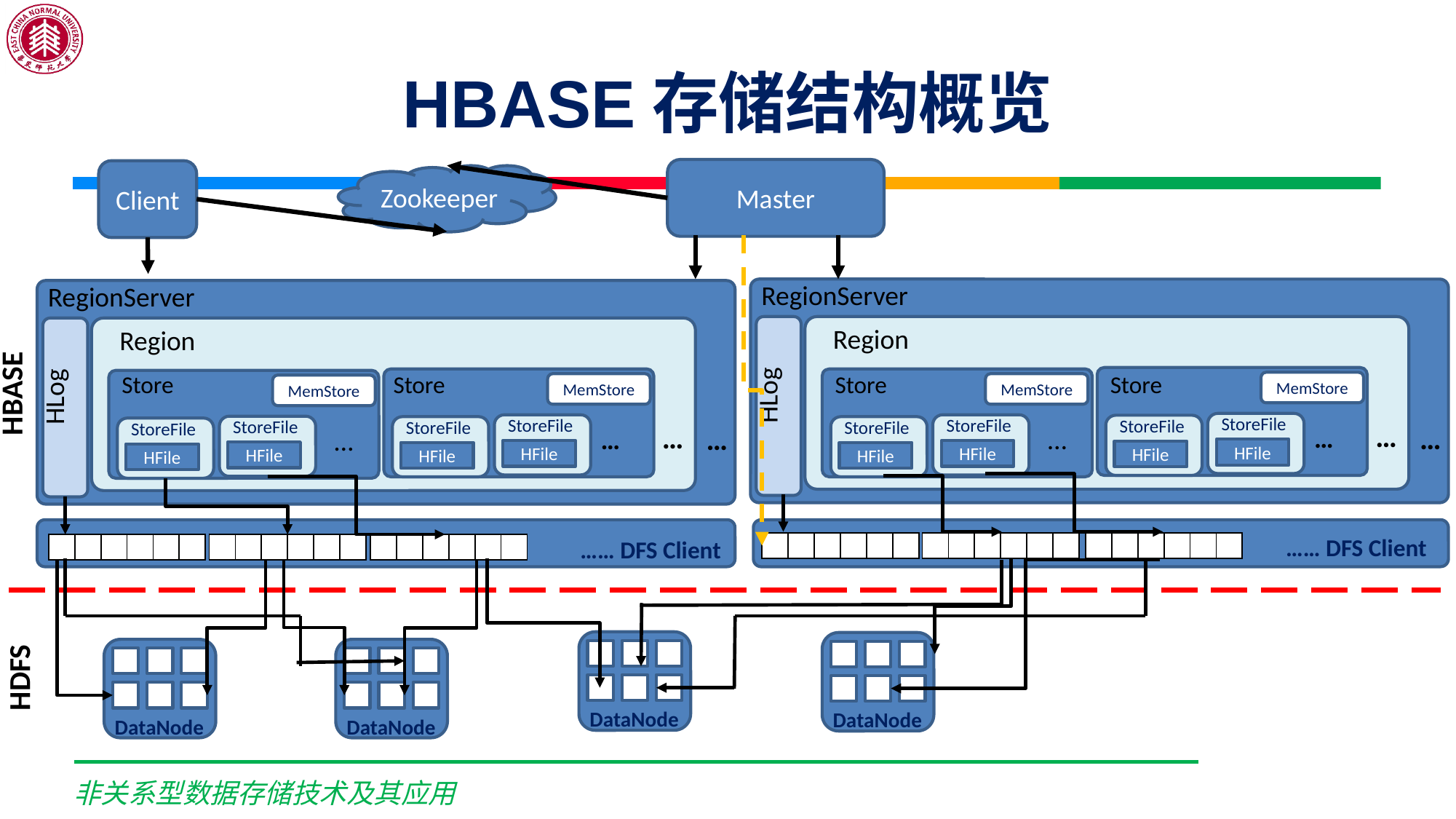

# HBASE存储结构概览
Master
Client
Zookeeper
RegionServer

HLog

Region

MemStore
StoreFile

HFile
StoreFile

HFile
…

MemStore
StoreFile

HFile
StoreFile

HFile
…
Store
…
…
RegionServer

HLog

Region

MemStore
StoreFile

HFile
StoreFile

HFile
…

MemStore
StoreFile

HFile
StoreFile

HFile
…
Store
…
…
HBASE
Store
Store
Store
Store

…… DFS Client
…… DFS Client
|  |  |  |  |  |  |
| --- | --- | --- | --- | --- | --- |
|  |  |  |  |  |  |
| --- | --- | --- | --- | --- | --- |
|  |  |  |  |  |  |
| --- | --- | --- | --- | --- | --- |
|  |  |  |  |  |  |
| --- | --- | --- | --- | --- | --- |
|  |  |  |  |  |  |
| --- | --- | --- | --- | --- | --- |
|  |  |  |  |  |  |
| --- | --- | --- | --- | --- | --- |
HDFS

DataNode

DataNode

DataNode

DataNode